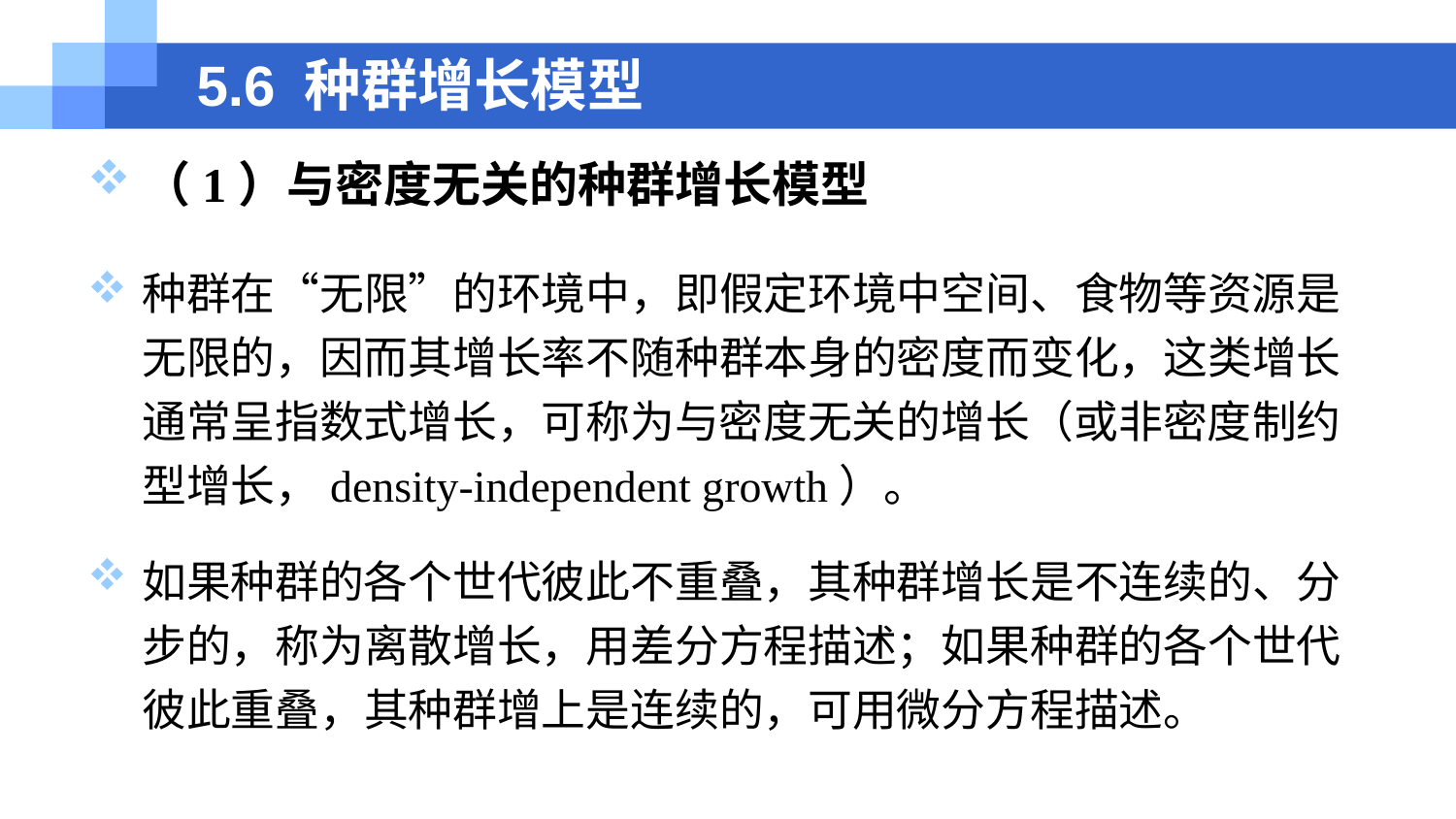

# 5.6 种群增长模型
（1）与密度无关的种群增长模型

种群在“无限”的环境中，即假定环境中空间、食物等资源是无限的，因而其增长率不随种群本身的密度而变化，这类增长通常呈指数式增长，可称为与密度无关的增长（或非密度制约型增长，density-independent growth）。

如果种群的各个世代彼此不重叠，其种群增长是不连续的、分步的，称为离散增长，用差分方程描述；如果种群的各个世代彼此重叠，其种群增上是连续的，可用微分方程描述。